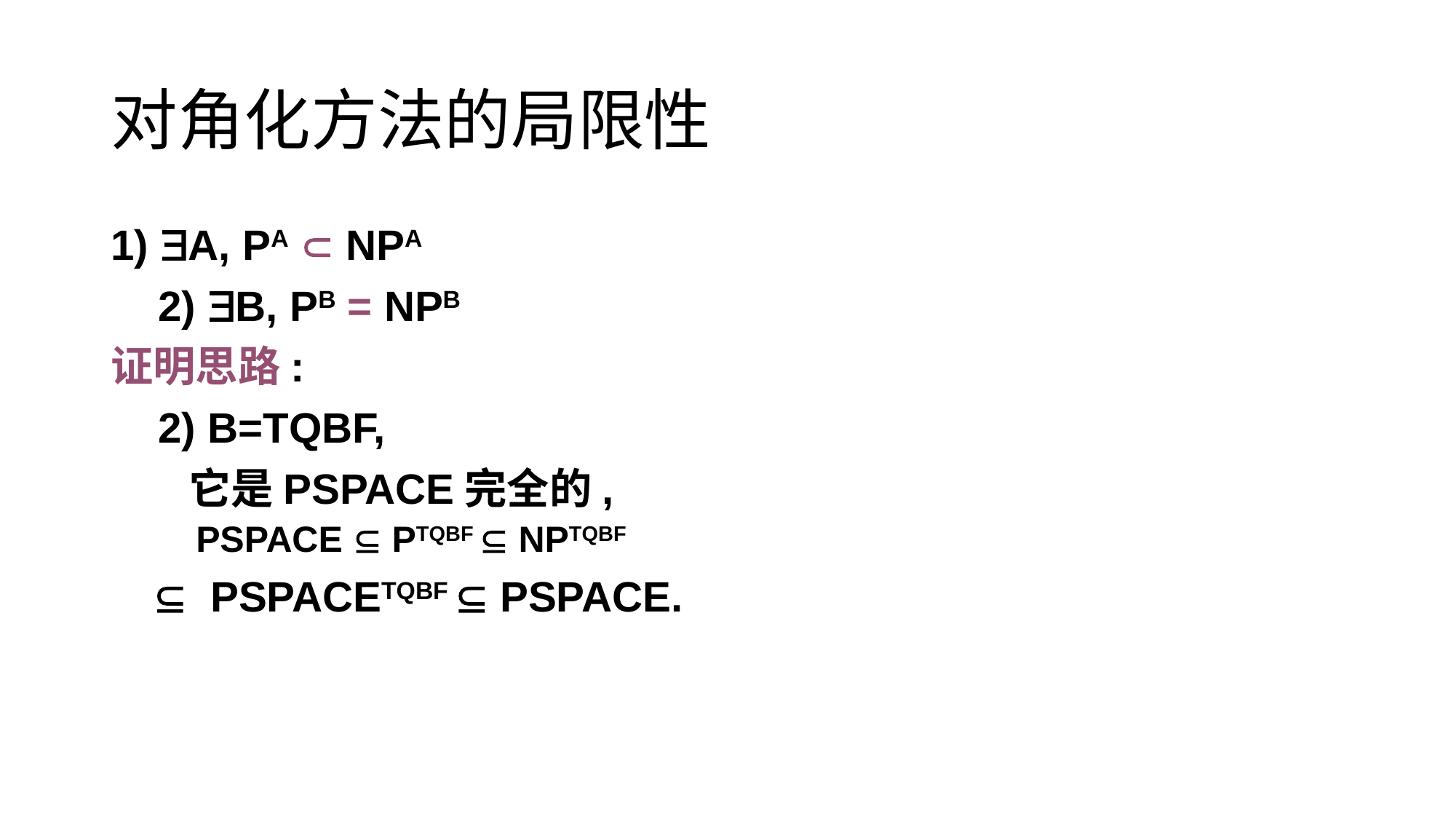

# 对角化方法的局限性
1) ∃A, PA ⊂ NPA
    2) ∃B, PB = NPB
证明思路:
    2) B=TQBF,
       它是PSPACE完全的,
   PSPACE ⊆ PTQBF ⊆ NPTQBF
   ⊆  PSPACETQBF ⊆ PSPACE.